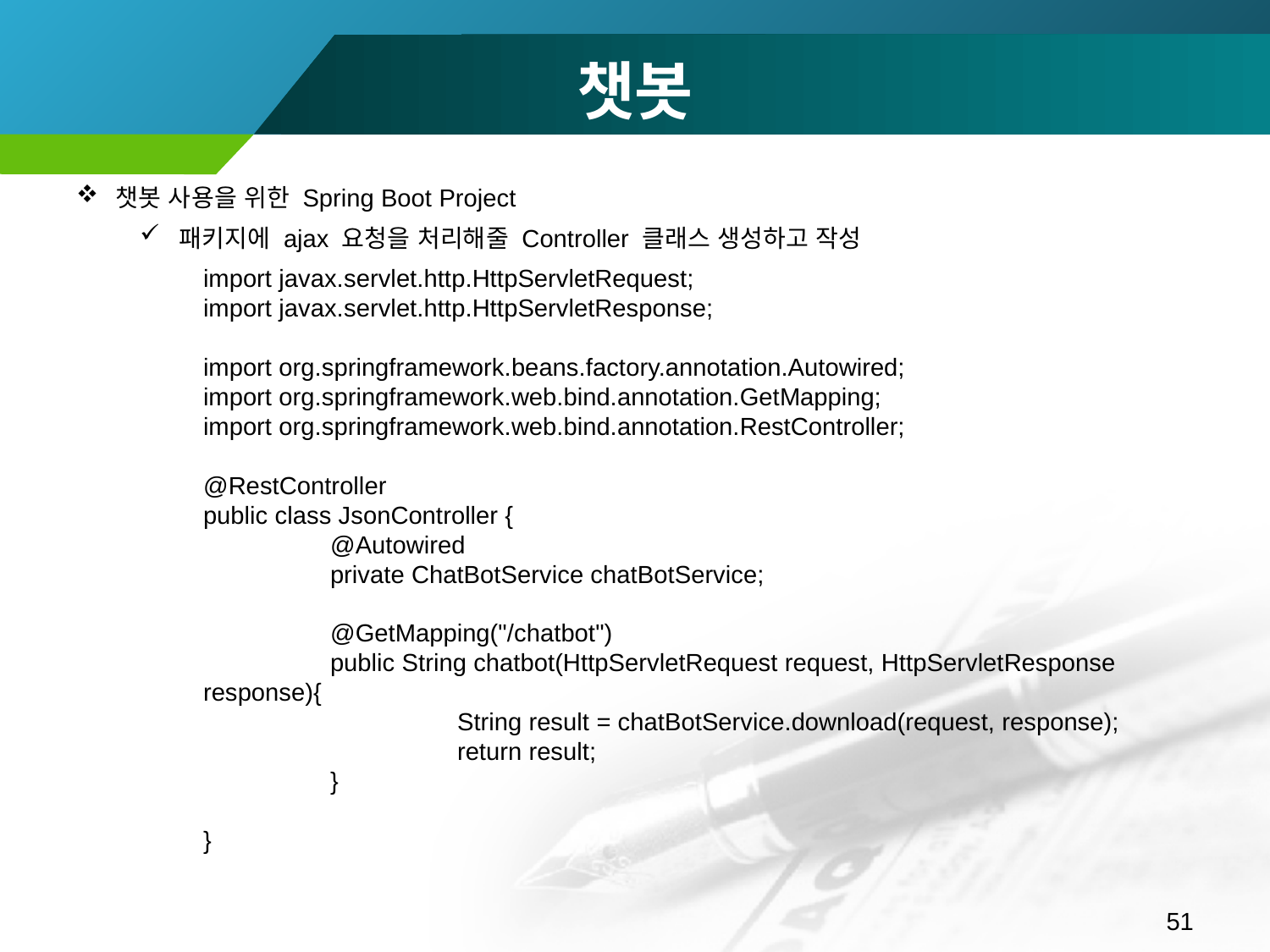

챗봇
챗봇 사용을 위한 Spring Boot Project
패키지에 ajax 요청을 처리해줄 Controller 클래스 생성하고 작성
import javax.servlet.http.HttpServletRequest;
import javax.servlet.http.HttpServletResponse;

import org.springframework.beans.factory.annotation.Autowired;
import org.springframework.web.bind.annotation.GetMapping;
import org.springframework.web.bind.annotation.RestController;

@RestController
public class JsonController {
	@Autowired
	private ChatBotService chatBotService;

	@GetMapping("/chatbot")
	public String chatbot(HttpServletRequest request, HttpServletResponse response){
		String result = chatBotService.download(request, response);
		return result;
	}

}

51